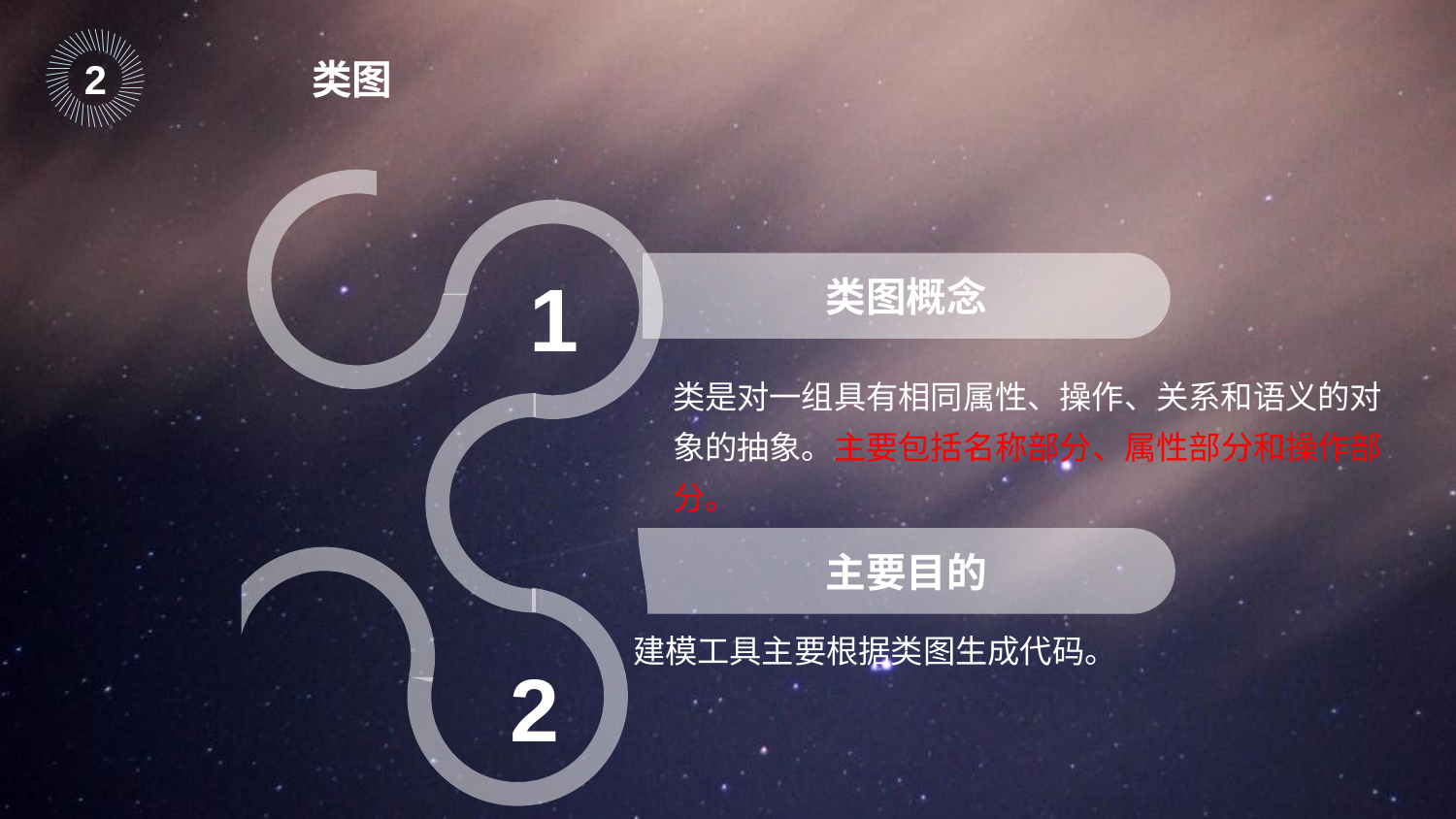

｜
｜
｜
｜
｜
｜
｜
｜
｜
｜
｜
｜
｜
｜
｜
｜
｜
｜
｜
｜
｜
｜
｜
｜
｜
｜
｜
｜
｜
｜
｜
｜
｜
｜
｜
｜
｜
｜
｜
｜
｜
｜
｜
｜
｜
｜
2
类图

类图概念
1
类是对一组具有相同属性、操作、关系和语义的对象的抽象。主要包括名称部分、属性部分和操作部分。

主要目的

建模工具主要根据类图生成代码。
2